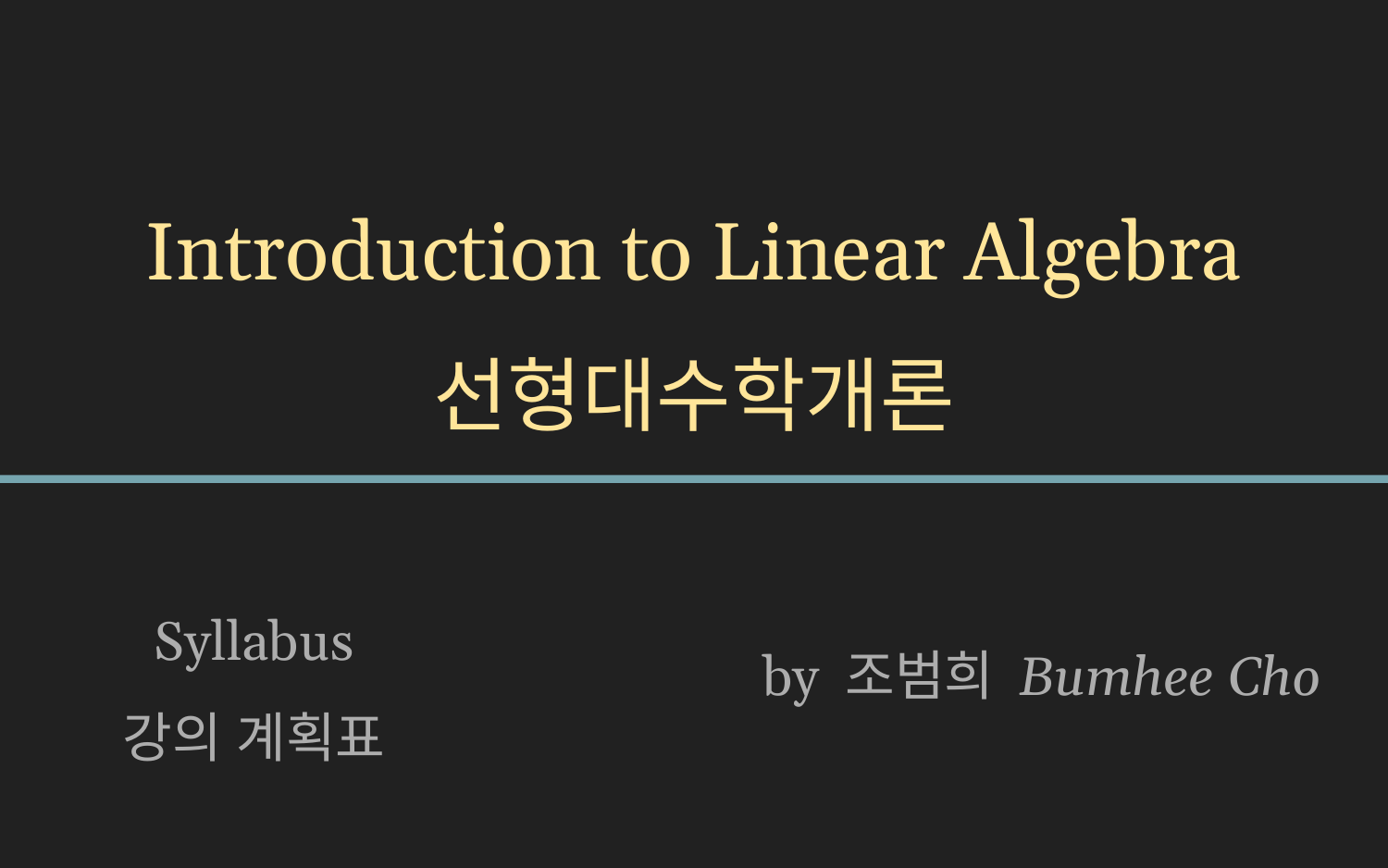

# Introduction to Linear Algebra
선형대수학개론

Syllabus
강의 계획표

by 조범희 Bumhee Cho